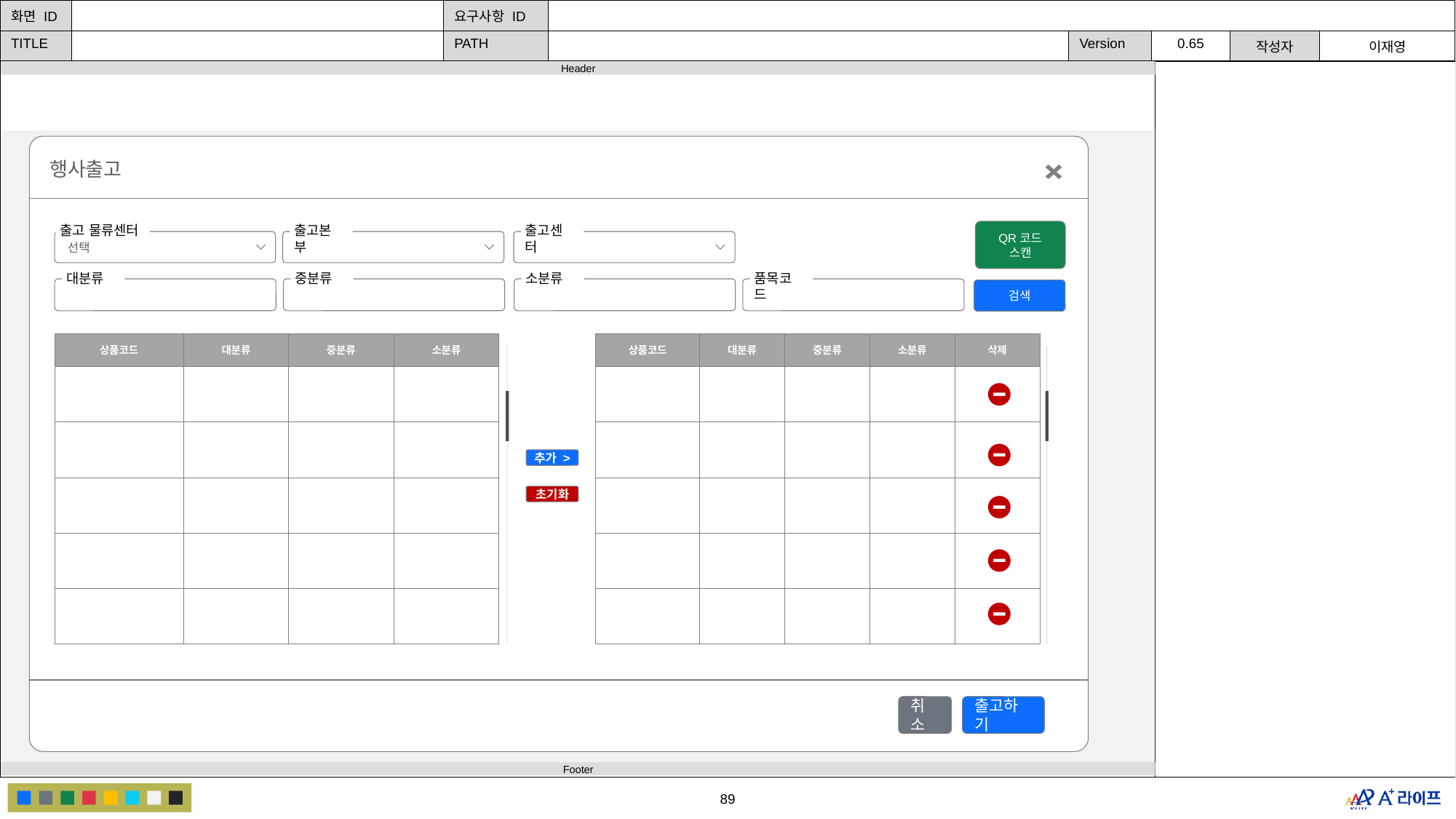

행사출고

출고 물류센터
선택

출고본부
선택

출고센터
선택

QR코드 스캔
대분류

중분류

소분류

품목코드

검색
| 상품코드 | 대분류 | 중분류 | 소분류 |
| --- | --- | --- | --- |
|  |  |  |  |
|  |  |  |  |
|  |  |  |  |
|  |  |  |  |
|  |  |  |  |
| 상품코드 | 대분류 | 중분류 | 소분류 | 삭제 |
| --- | --- | --- | --- | --- |
|  |  |  |  |  |
|  |  |  |  |  |
|  |  |  |  |  |
|  |  |  |  |  |
|  |  |  |  |  |

추가 >
초기화

취소
출고하기